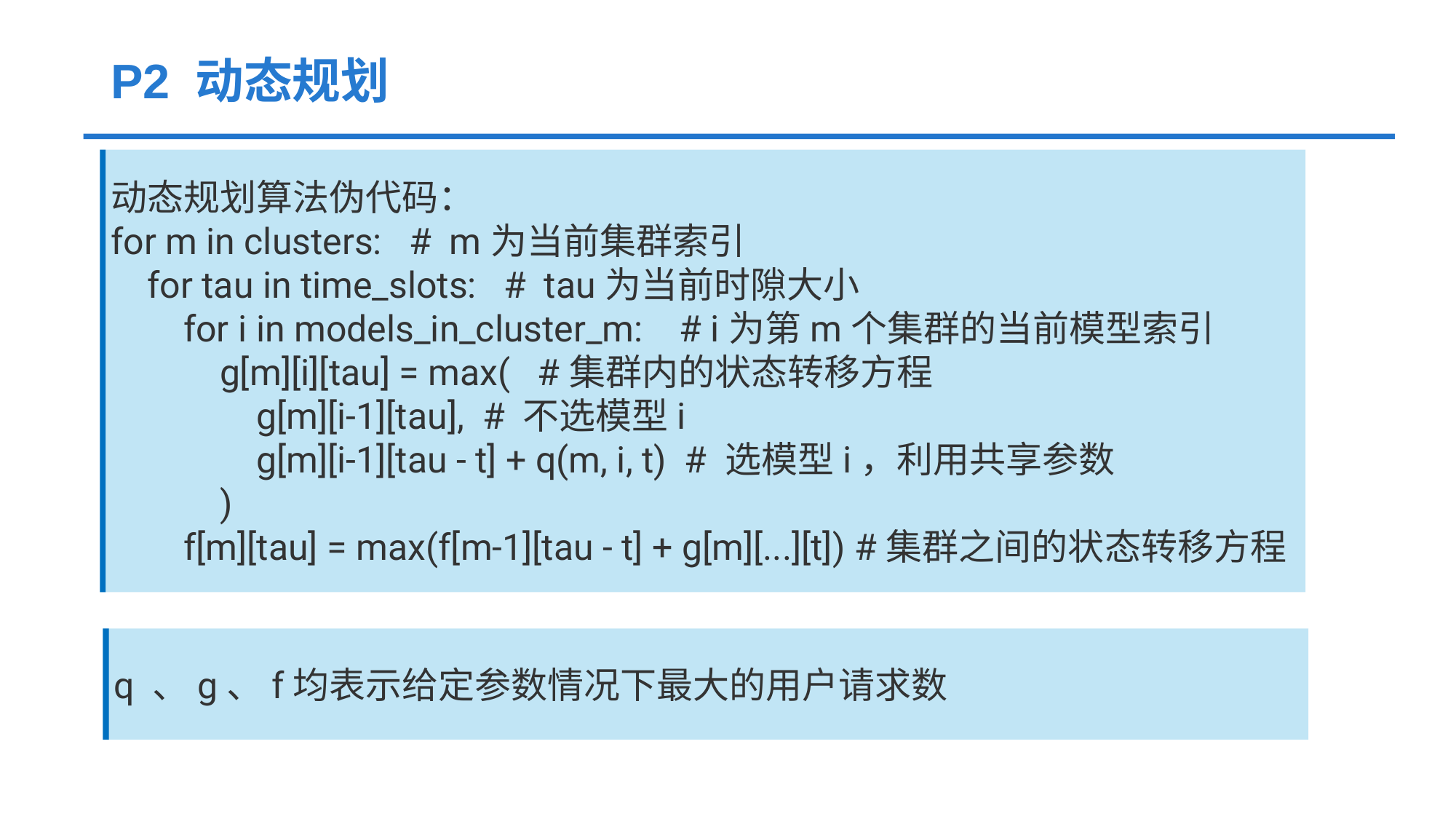

# P2 动态规划
动态规划算法伪代码：
for m in clusters:   #  m为当前集群索引
    for tau in time_slots:   #  tau为当前时隙大小
        for i in models_in_cluster_m:    # i为第m个集群的当前模型索引
            g[m][i][tau] = max(   #集群内的状态转移方程
                g[m][i-1][tau],  # 不选模型i
                g[m][i-1][tau - t] + q(m, i, t)  # 选模型i，利用共享参数
            )
        f[m][tau] = max(f[m-1][tau - t] + g[m][...][t]) #集群之间的状态转移方程

q 、g、f均表示给定参数情况下最大的用户请求数